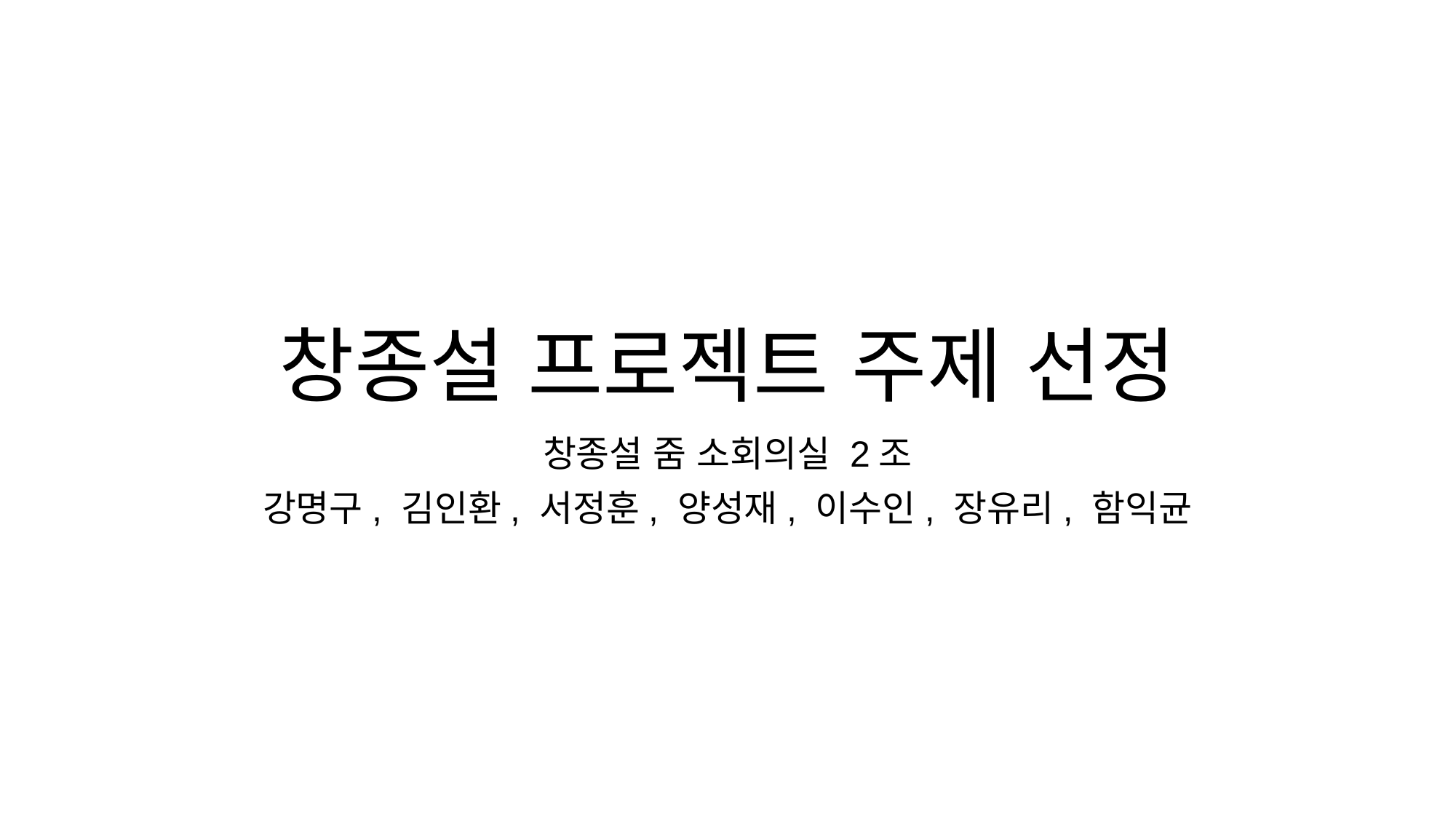

# 창종설 프로젝트 주제 선정
창종설 줌 소회의실 2조
강명구, 김인환, 서정훈, 양성재, 이수인, 장유리, 함익균